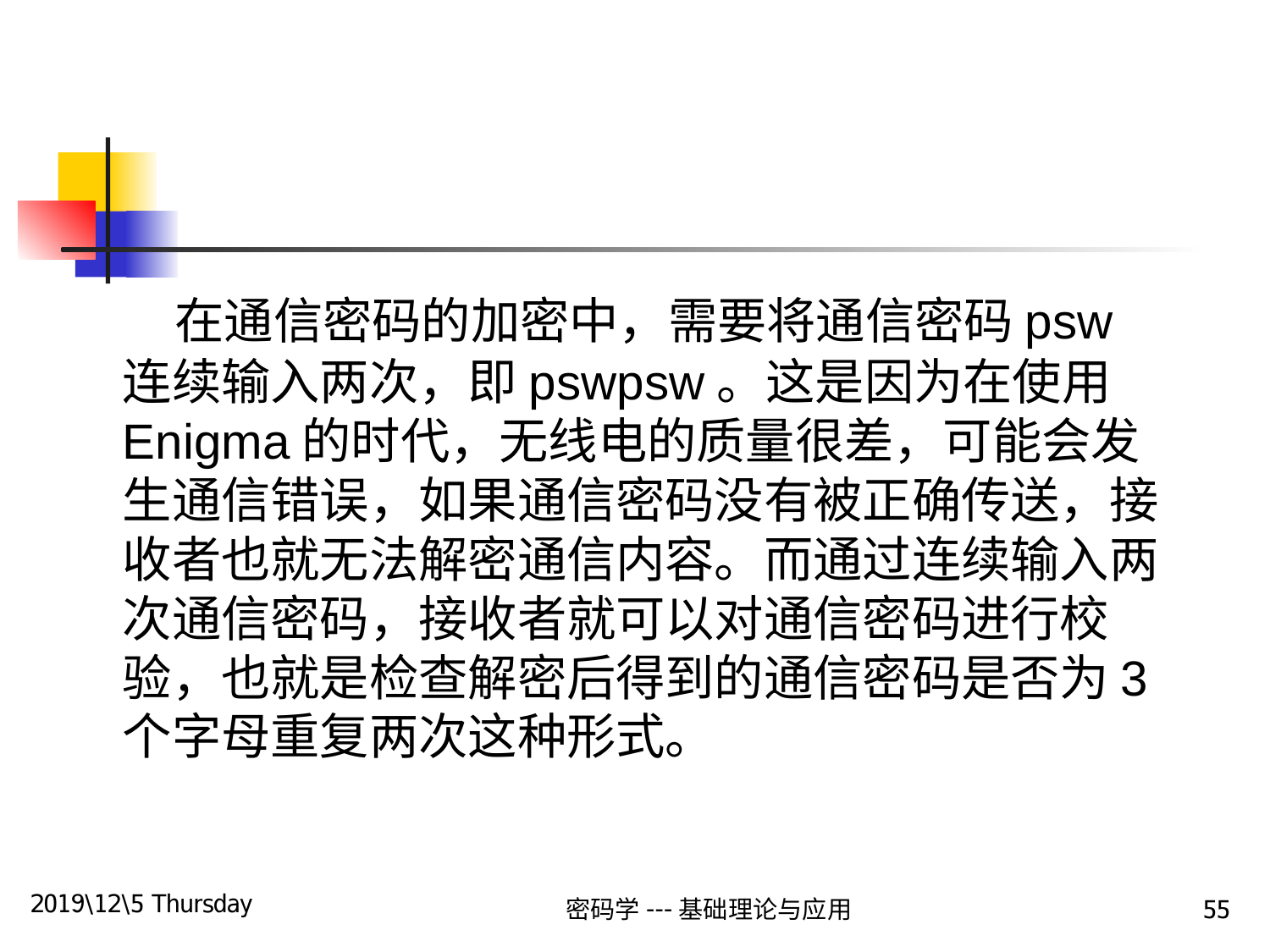

在通信密码的加密中，需要将通信密码psw 连续输入两次，即pswpsw。这是因为在使用 Enigma的时代，无线电的质量很差，可能会发生通信错误，如果通信密码没有被正确传送，接 收者也就无法解密通信内容。而通过连续输入两次通信密码，接收者就可以对通信密码进行校 验，也就是检查解密后得到的通信密码是否为3 个字母重复两次这种形式。
密码学---基础理论与应用
55
2019\12\5 Thursday